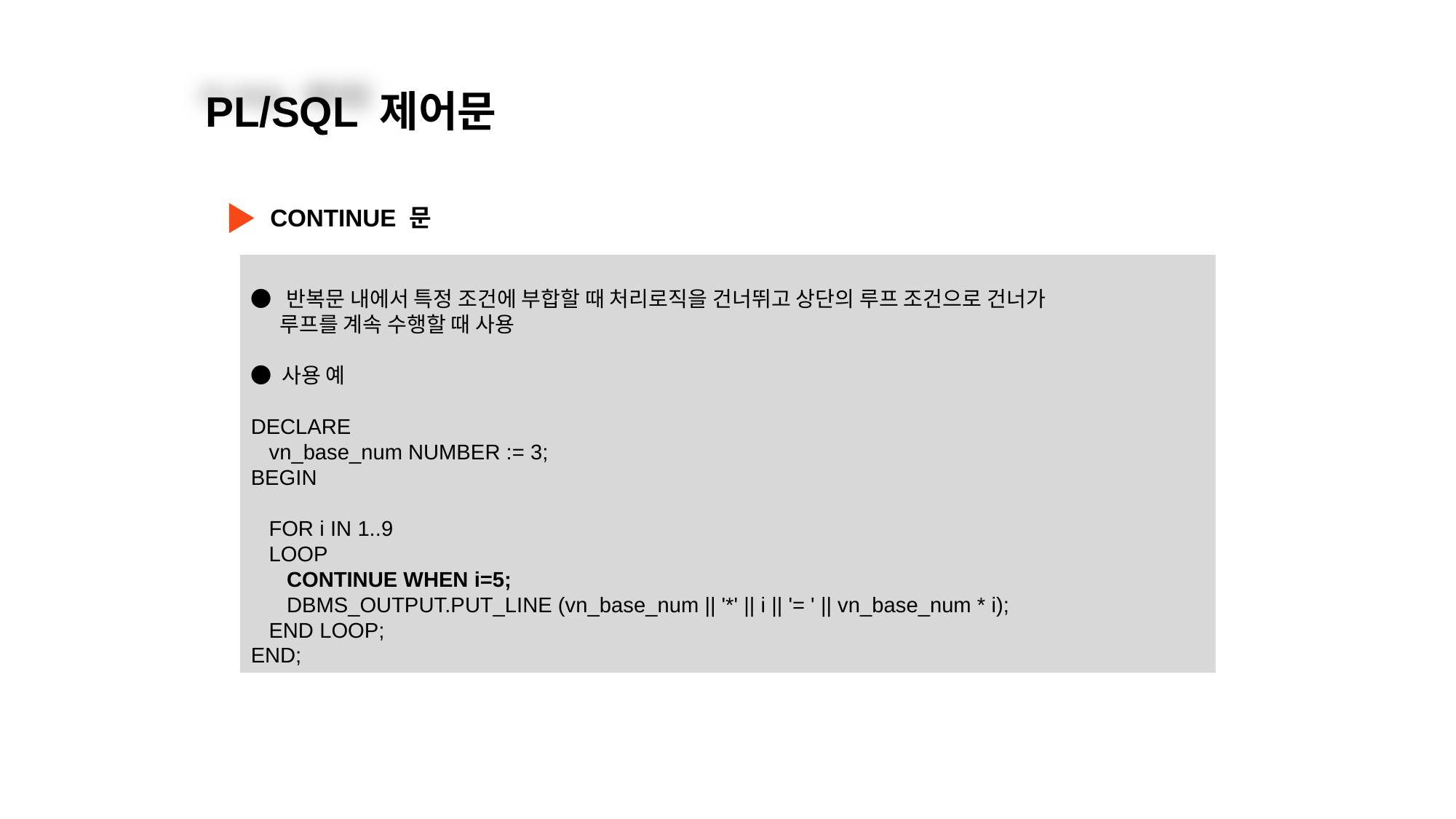

01
PL/SQL 제어문

CONTINUE 문

●  반복문 내에서 특정 조건에 부합할 때 처리로직을 건너뛰고 상단의 루프 조건으로 건너가
     루프를 계속 수행할 때 사용

● 사용 예

DECLARE
   vn_base_num NUMBER := 3;
BEGIN

   FOR i IN 1..9
   LOOP
      CONTINUE WHEN i=5;
      DBMS_OUTPUT.PUT_LINE (vn_base_num || '*' || i || '= ' || vn_base_num * i);
   END LOOP;
END;